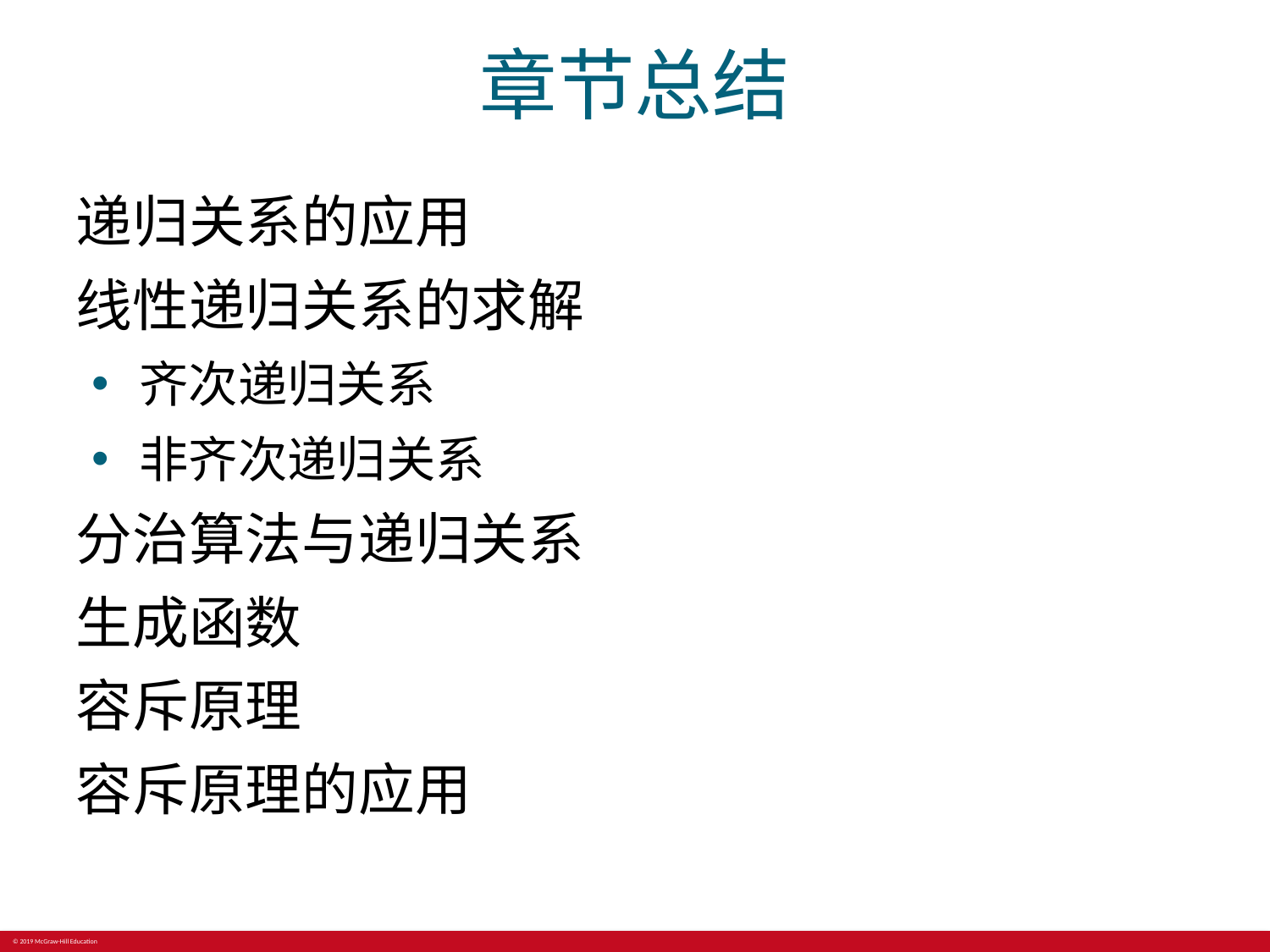

# 章节总结
递归关系的应用
线性递归关系的求解
齐次递归关系
非齐次递归关系
分治算法与递归关系
生成函数
容斥原理
容斥原理的应用